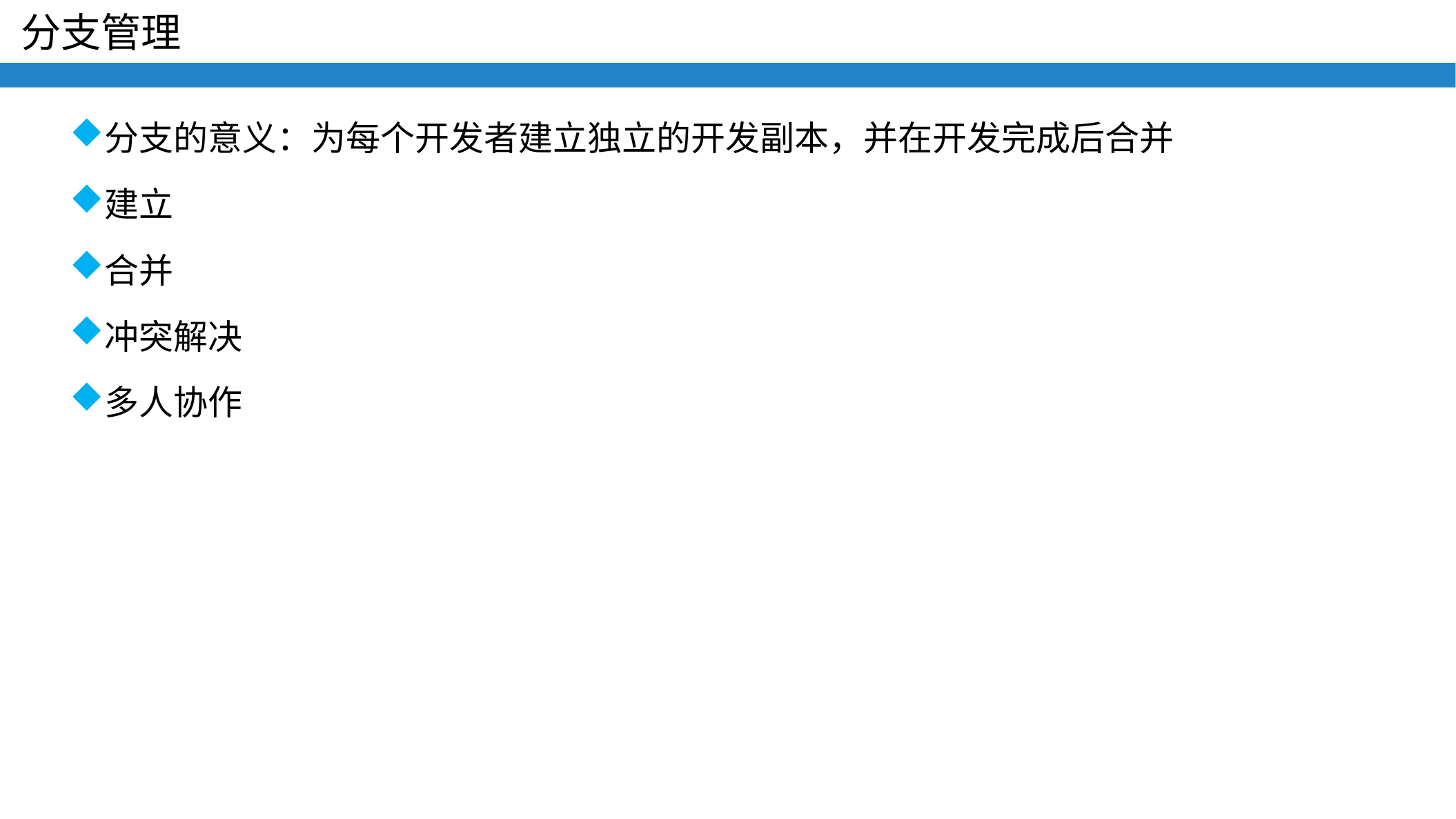

# 分支管理
分支的意义：为每个开发者建立独立的开发副本，并在开发完成后合并
建立
合并
冲突解决
多人协作